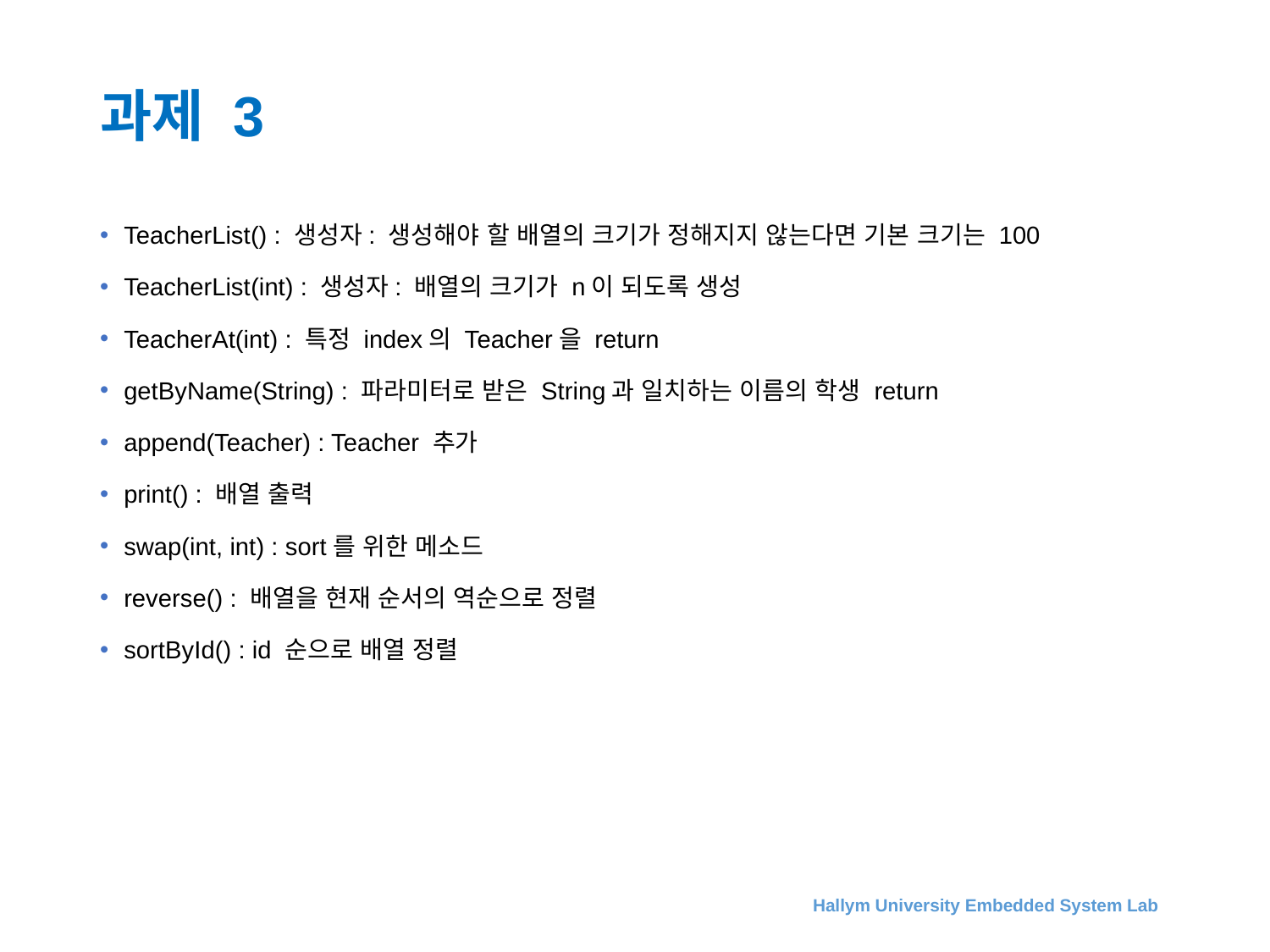

# 과제 3
TeacherList() : 생성자: 생성해야 할 배열의 크기가 정해지지 않는다면 기본 크기는 100
TeacherList(int) : 생성자: 배열의 크기가 n이 되도록 생성
TeacherAt(int) : 특정 index의 Teacher을 return
getByName(String) : 파라미터로 받은 String과 일치하는 이름의 학생 return
append(Teacher) : Teacher 추가
print() : 배열 출력
swap(int, int) : sort를 위한 메소드
reverse() : 배열을 현재 순서의 역순으로 정렬
sortById() : id 순으로 배열 정렬

Hallym University Embedded System Lab